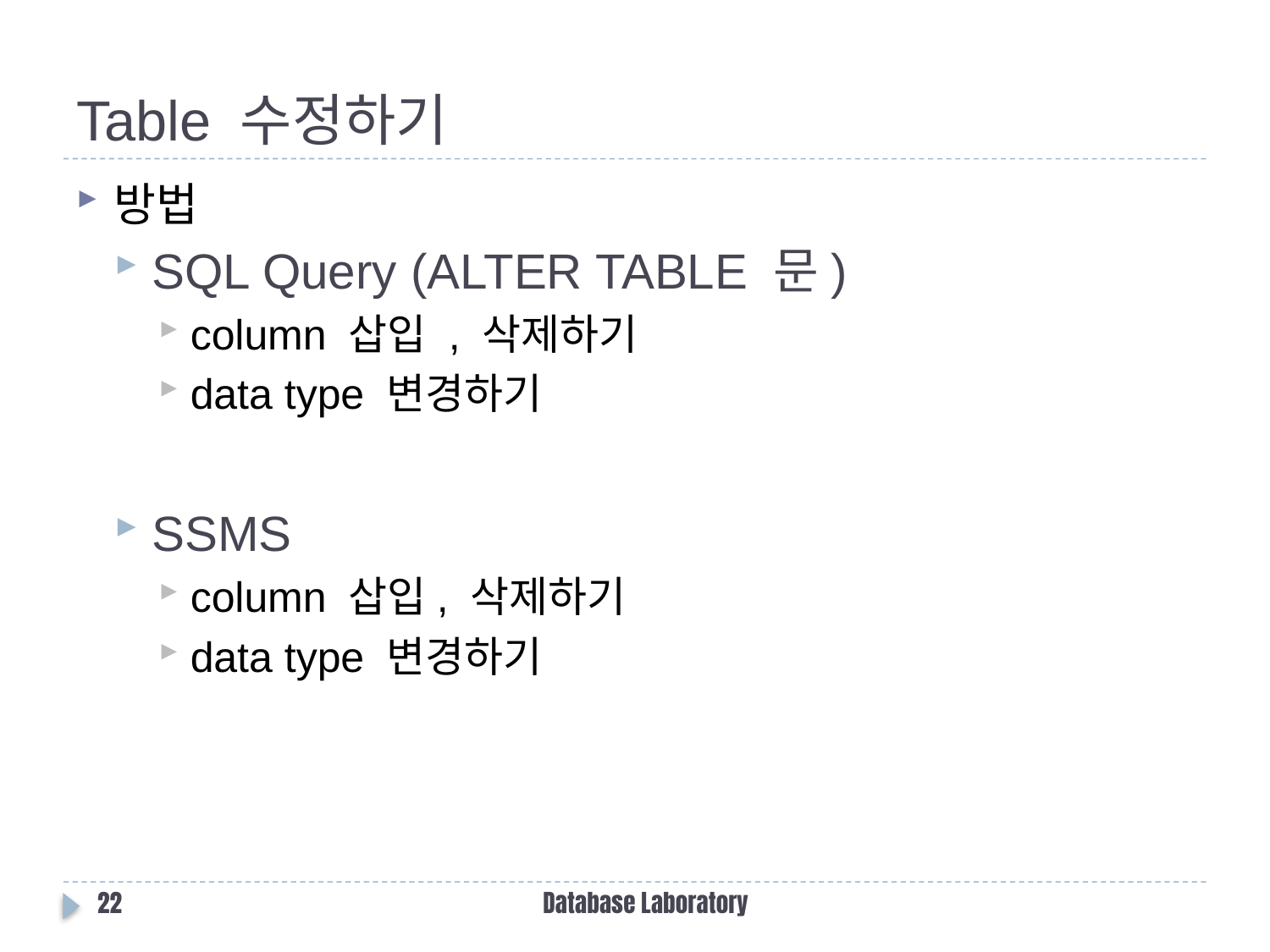

# Table 수정하기
방법
SQL Query (ALTER TABLE 문)
column 삽입 , 삭제하기
data type 변경하기

SSMS
column 삽입, 삭제하기
data type 변경하기

22
Database Laboratory